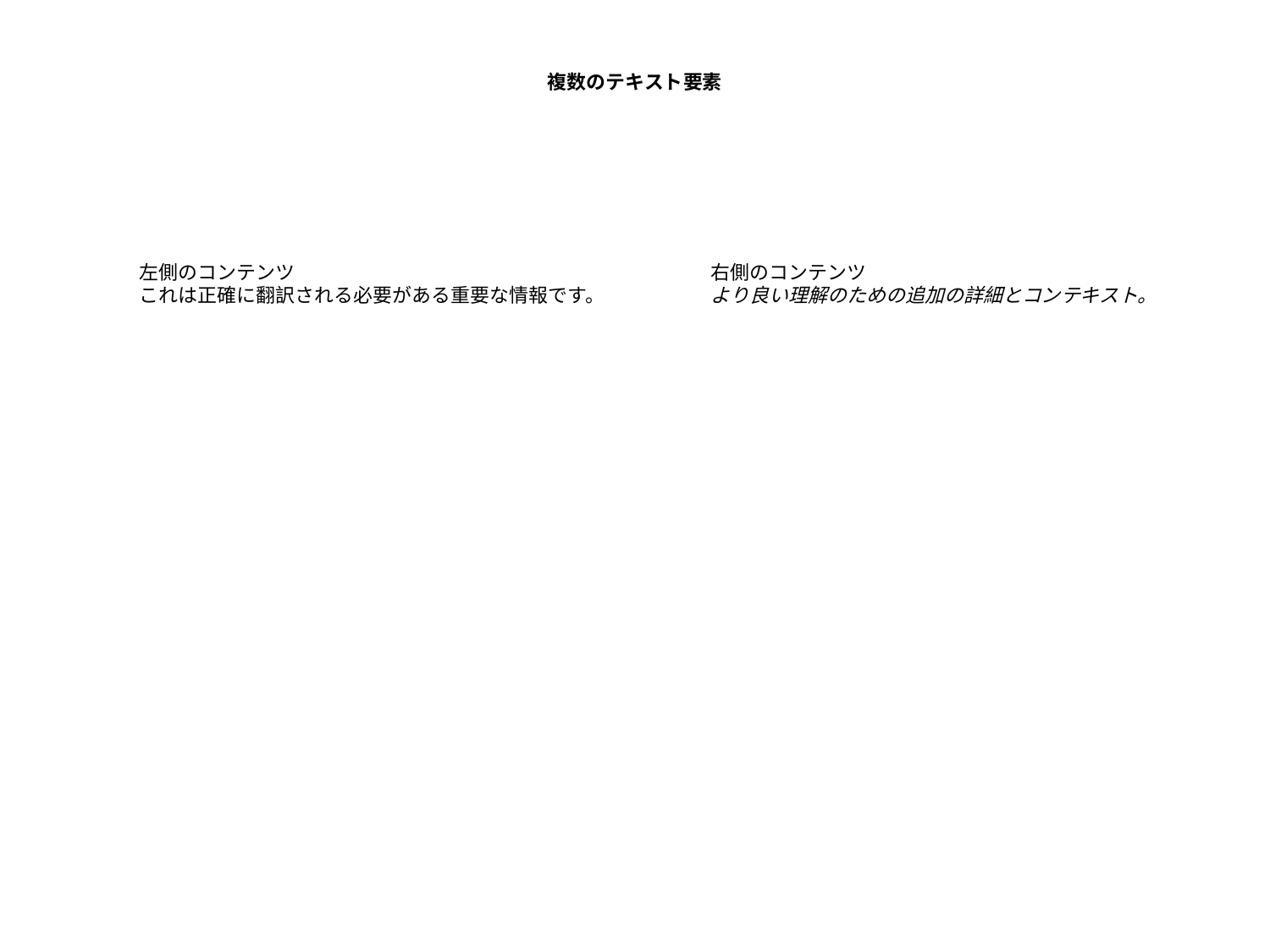

#
複数のテキスト要素
左側のコンテンツ
これは正確に翻訳される必要がある重要な情報です。
右側のコンテンツ
より良い理解のための追加の詳細とコンテキスト。